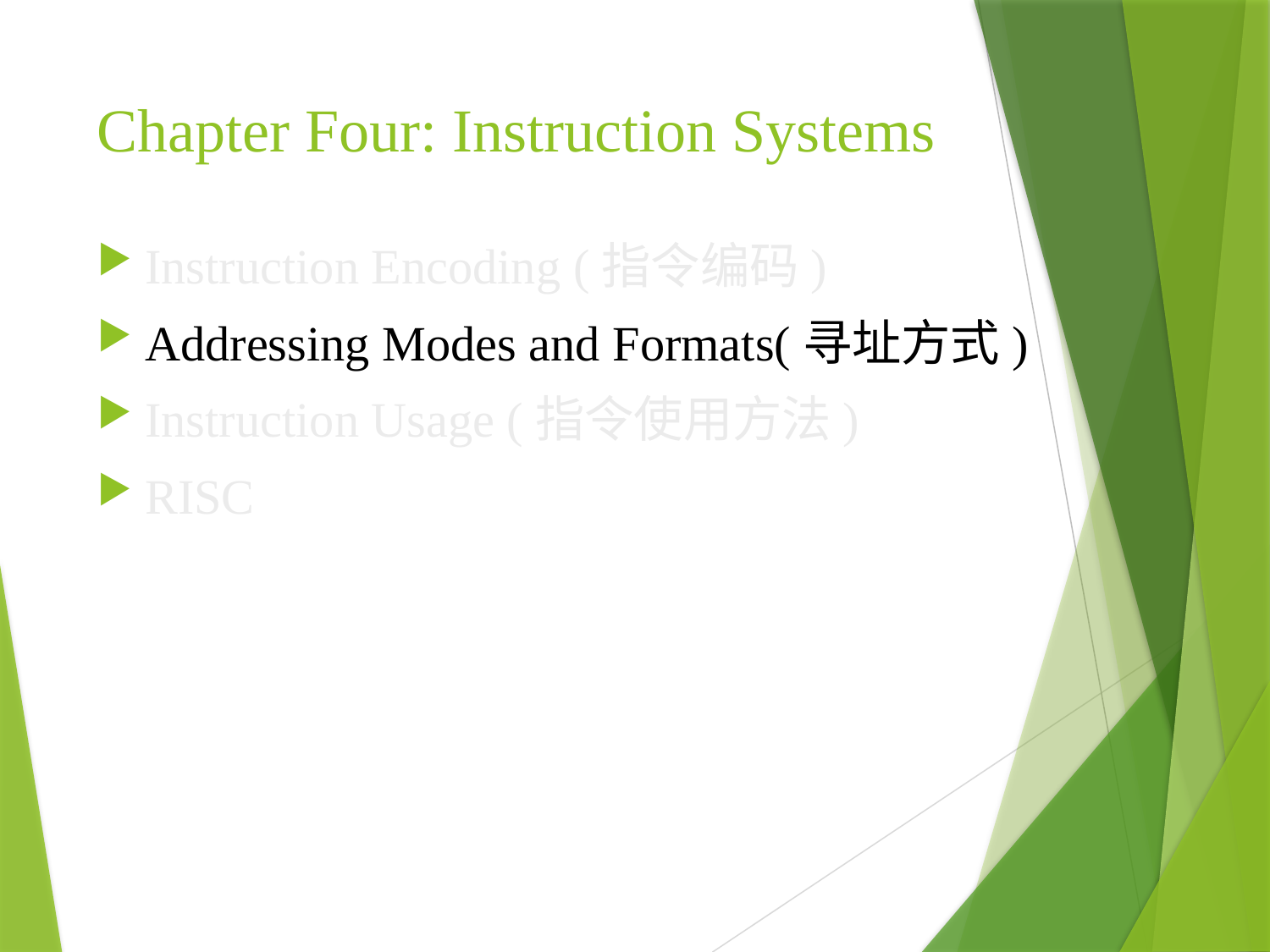

# Chapter Four: Instruction Systems
Instruction Encoding (指令编码)
Addressing Modes and Formats(寻址方式)
Instruction Usage (指令使用方法)
RISC